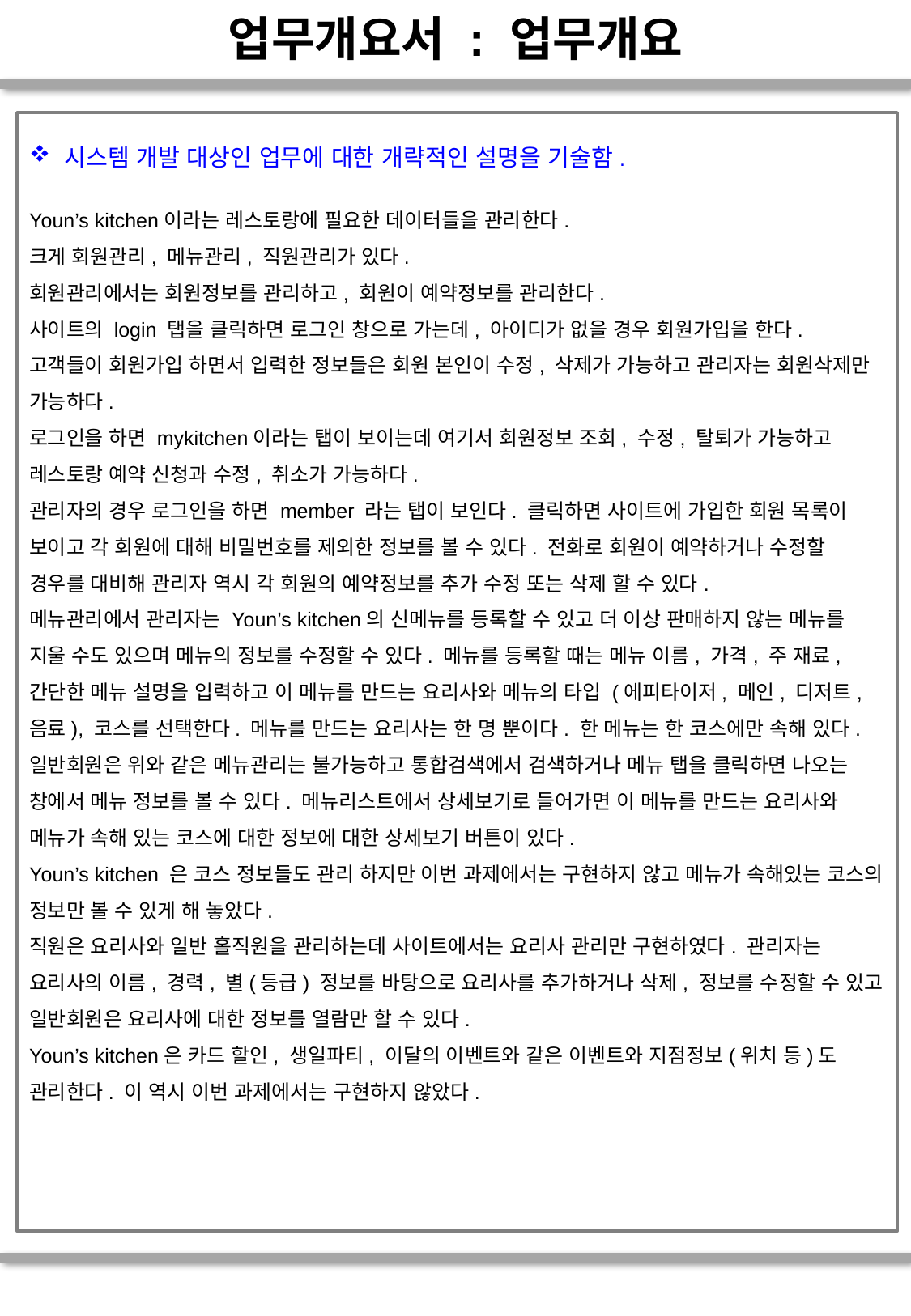

# 업무개요서 : 업무개요

 시스템 개발 대상인 업무에 대한 개략적인 설명을 기술함.

Youn’s kitchen이라는 레스토랑에 필요한 데이터들을 관리한다.
크게 회원관리, 메뉴관리, 직원관리가 있다.
회원관리에서는 회원정보를 관리하고, 회원이 예약정보를 관리한다.
사이트의 login 탭을 클릭하면 로그인 창으로 가는데, 아이디가 없을 경우 회원가입을 한다. 고객들이 회원가입 하면서 입력한 정보들은 회원 본인이 수정, 삭제가 가능하고 관리자는 회원삭제만 가능하다.
로그인을 하면 mykitchen이라는 탭이 보이는데 여기서 회원정보 조회, 수정, 탈퇴가 가능하고 레스토랑 예약 신청과 수정, 취소가 가능하다.
관리자의 경우 로그인을 하면 member 라는 탭이 보인다. 클릭하면 사이트에 가입한 회원 목록이 보이고 각 회원에 대해 비밀번호를 제외한 정보를 볼 수 있다. 전화로 회원이 예약하거나 수정할 경우를 대비해 관리자 역시 각 회원의 예약정보를 추가 수정 또는 삭제 할 수 있다.
메뉴관리에서 관리자는 Youn’s kitchen의 신메뉴를 등록할 수 있고 더 이상 판매하지 않는 메뉴를 지울 수도 있으며 메뉴의 정보를 수정할 수 있다. 메뉴를 등록할 때는 메뉴 이름, 가격, 주 재료, 간단한 메뉴 설명을 입력하고 이 메뉴를 만드는 요리사와 메뉴의 타입 (에피타이저, 메인, 디저트, 음료), 코스를 선택한다. 메뉴를 만드는 요리사는 한 명 뿐이다. 한 메뉴는 한 코스에만 속해 있다.
일반회원은 위와 같은 메뉴관리는 불가능하고 통합검색에서 검색하거나 메뉴 탭을 클릭하면 나오는 창에서 메뉴 정보를 볼 수 있다. 메뉴리스트에서 상세보기로 들어가면 이 메뉴를 만드는 요리사와 메뉴가 속해 있는 코스에 대한 정보에 대한 상세보기 버튼이 있다.
Youn’s kitchen 은 코스 정보들도 관리 하지만 이번 과제에서는 구현하지 않고 메뉴가 속해있는 코스의 정보만 볼 수 있게 해 놓았다.
직원은 요리사와 일반 홀직원을 관리하는데 사이트에서는 요리사 관리만 구현하였다. 관리자는 요리사의 이름, 경력, 별(등급) 정보를 바탕으로 요리사를 추가하거나 삭제, 정보를 수정할 수 있고 일반회원은 요리사에 대한 정보를 열람만 할 수 있다.
Youn’s kitchen은 카드 할인, 생일파티, 이달의 이벤트와 같은 이벤트와 지점정보(위치 등)도 관리한다. 이 역시 이번 과제에서는 구현하지 않았다.